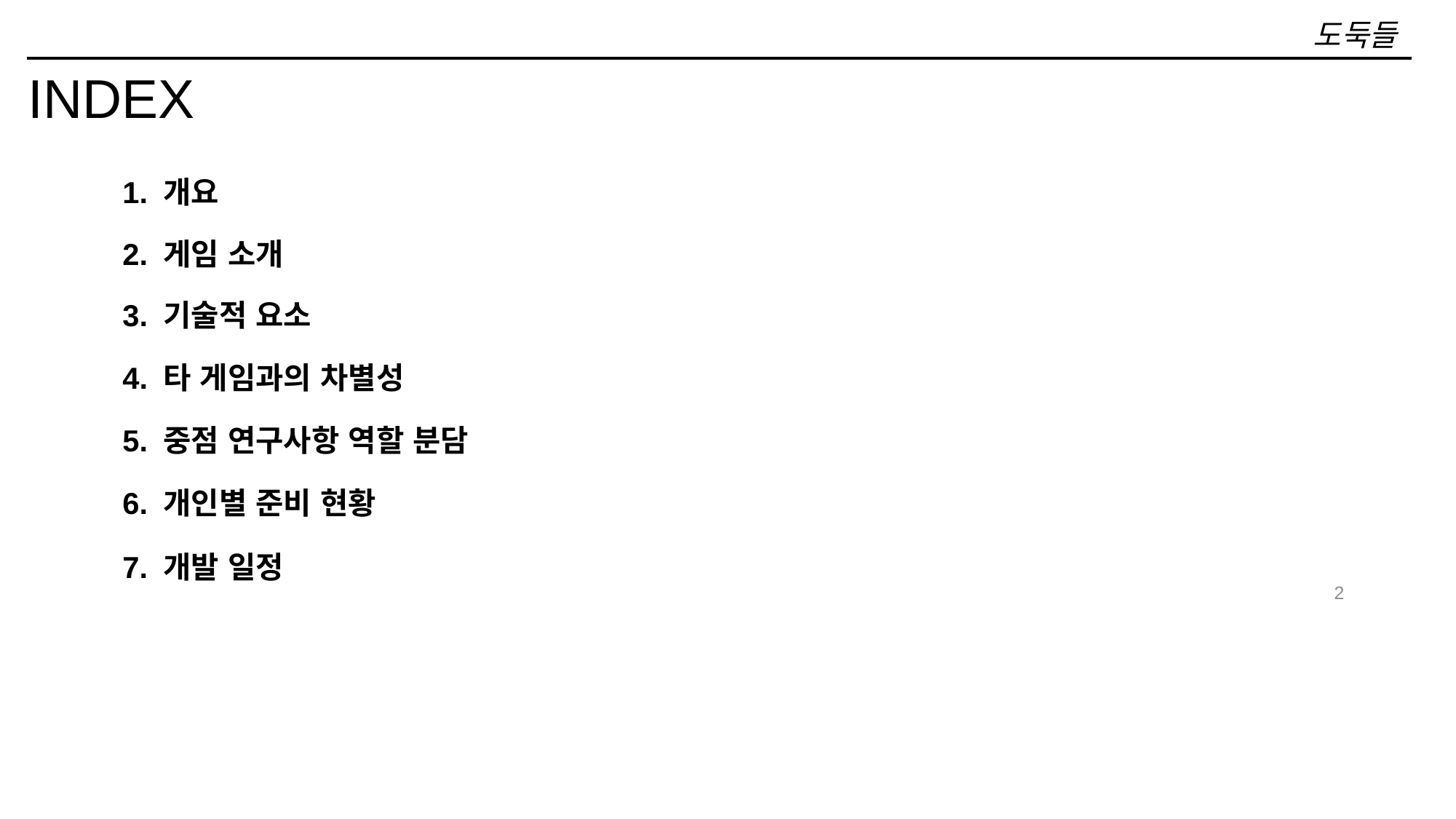

# 도둑들
INDEX
1. 개요
2. 게임 소개
3. 기술적 요소
4. 타 게임과의 차별성
5. 중점 연구사항 역할 분담
6. 개인별 준비 현황
7. 개발 일정
2